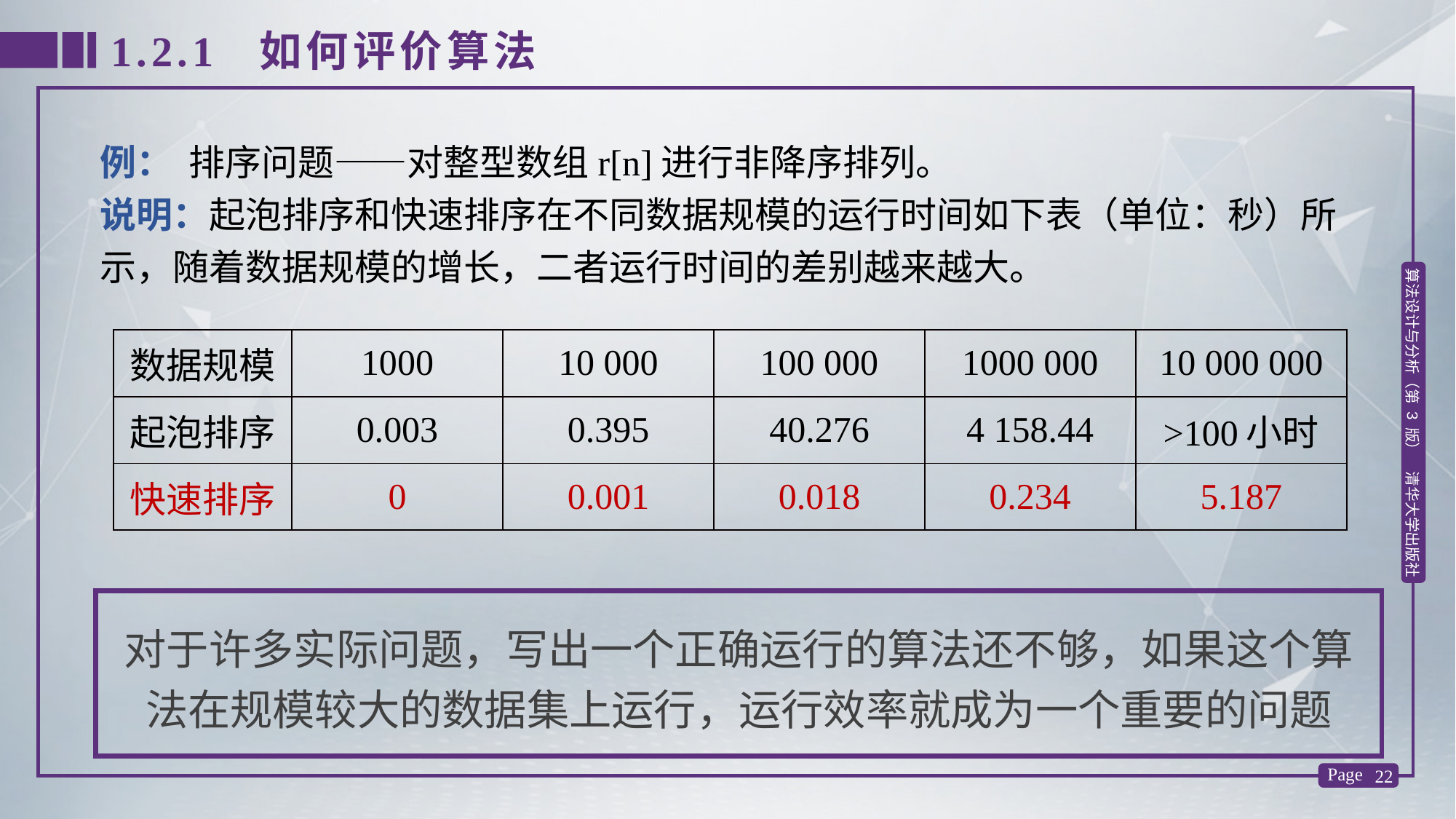

1.2.1  如何评价算法
例：  排序问题——对整型数组r[n]进行非降序排列。
说明：起泡排序和快速排序在不同数据规模的运行时间如下表（单位：秒）所示，随着数据规模的增长，二者运行时间的差别越来越大。
| 数据规模 | 1000 | 10 000 | 100 000 | 1000 000 | 10 000 000 |
| --- | --- | --- | --- | --- | --- |
| 起泡排序 | 0.003 | 0.395 | 40.276 | 4 158.44 | >100小时 |
| 快速排序 | 0 | 0.001 | 0.018 | 0.234 | 5.187 |
对于许多实际问题，写出一个正确运行的算法还不够，如果这个算法在规模较大的数据集上运行，运行效率就成为一个重要的问题